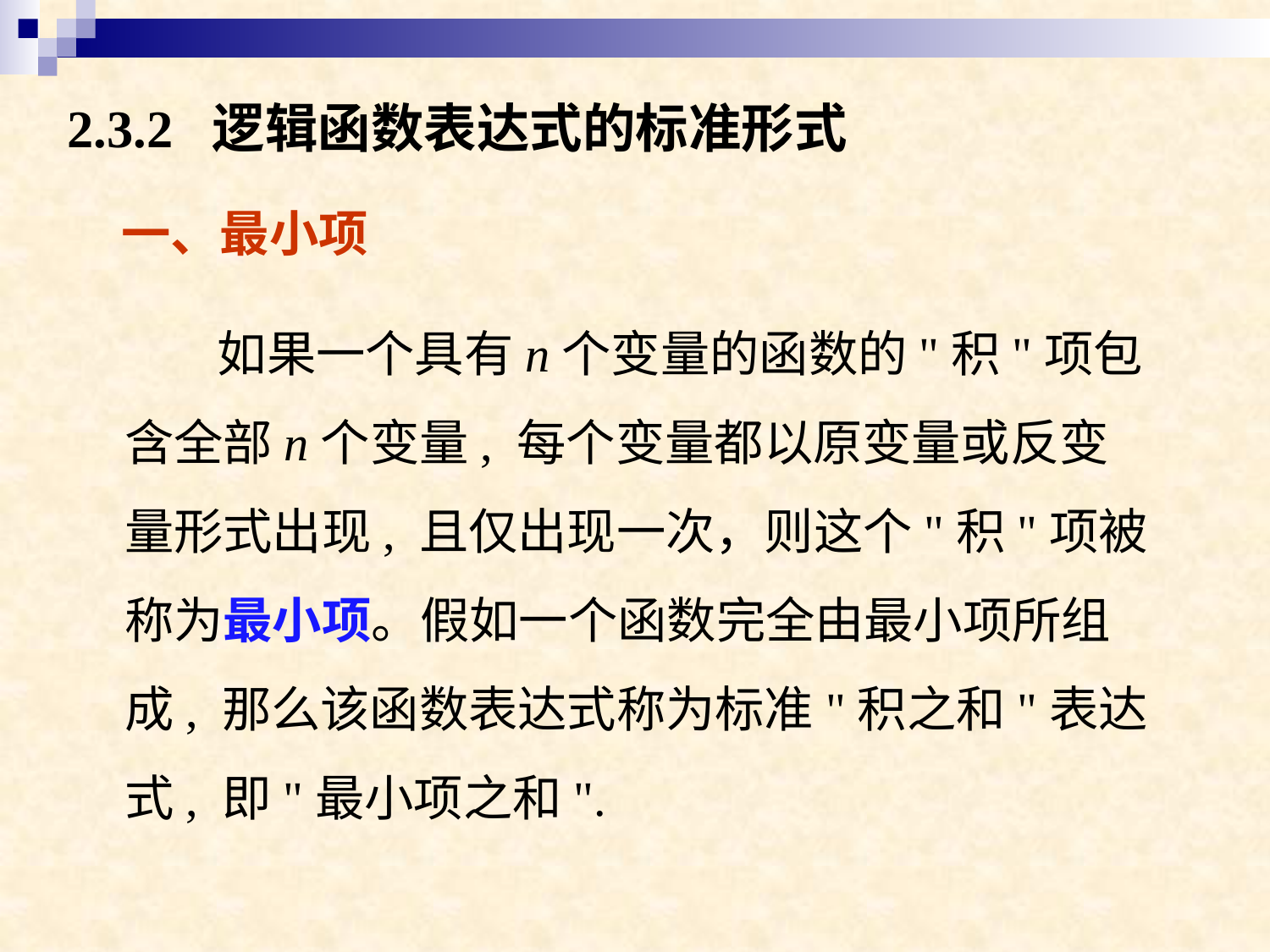

2.3.2  逻辑函数表达式的标准形式
一、最小项
如果一个具有n个变量的函数的"积"项包含全部n个变量, 每个变量都以原变量或反变量形式出现, 且仅出现一次，则这个"积"项被称为最小项。假如一个函数完全由最小项所组成, 那么该函数表达式称为标准"积之和"表达式, 即"最小项之和".